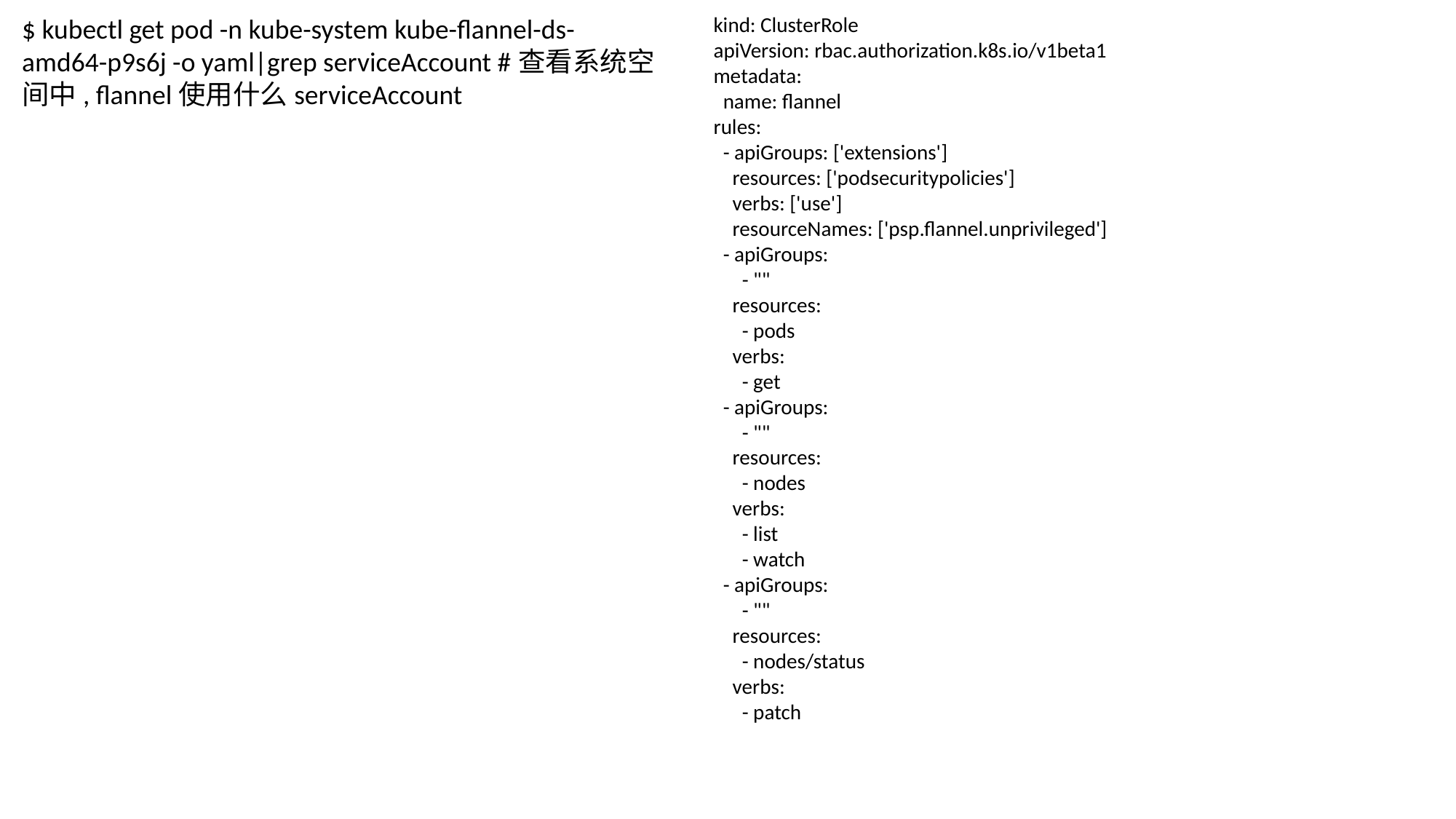

$ kubectl get pod -n kube-system kube-flannel-ds-amd64-p9s6j -o yaml|grep serviceAccount #查看系统空间中, flannel使用什么serviceAccount
kind: ClusterRole
apiVersion: rbac.authorization.k8s.io/v1beta1
metadata:
  name: flannel
rules:
  - apiGroups: ['extensions']
    resources: ['podsecuritypolicies']
    verbs: ['use']
    resourceNames: ['psp.flannel.unprivileged']
  - apiGroups:
      - ""
    resources:
      - pods
    verbs:
      - get
  - apiGroups:
      - ""
    resources:
      - nodes
    verbs:
      - list
      - watch
  - apiGroups:
      - ""
    resources:
      - nodes/status
    verbs:
      - patch